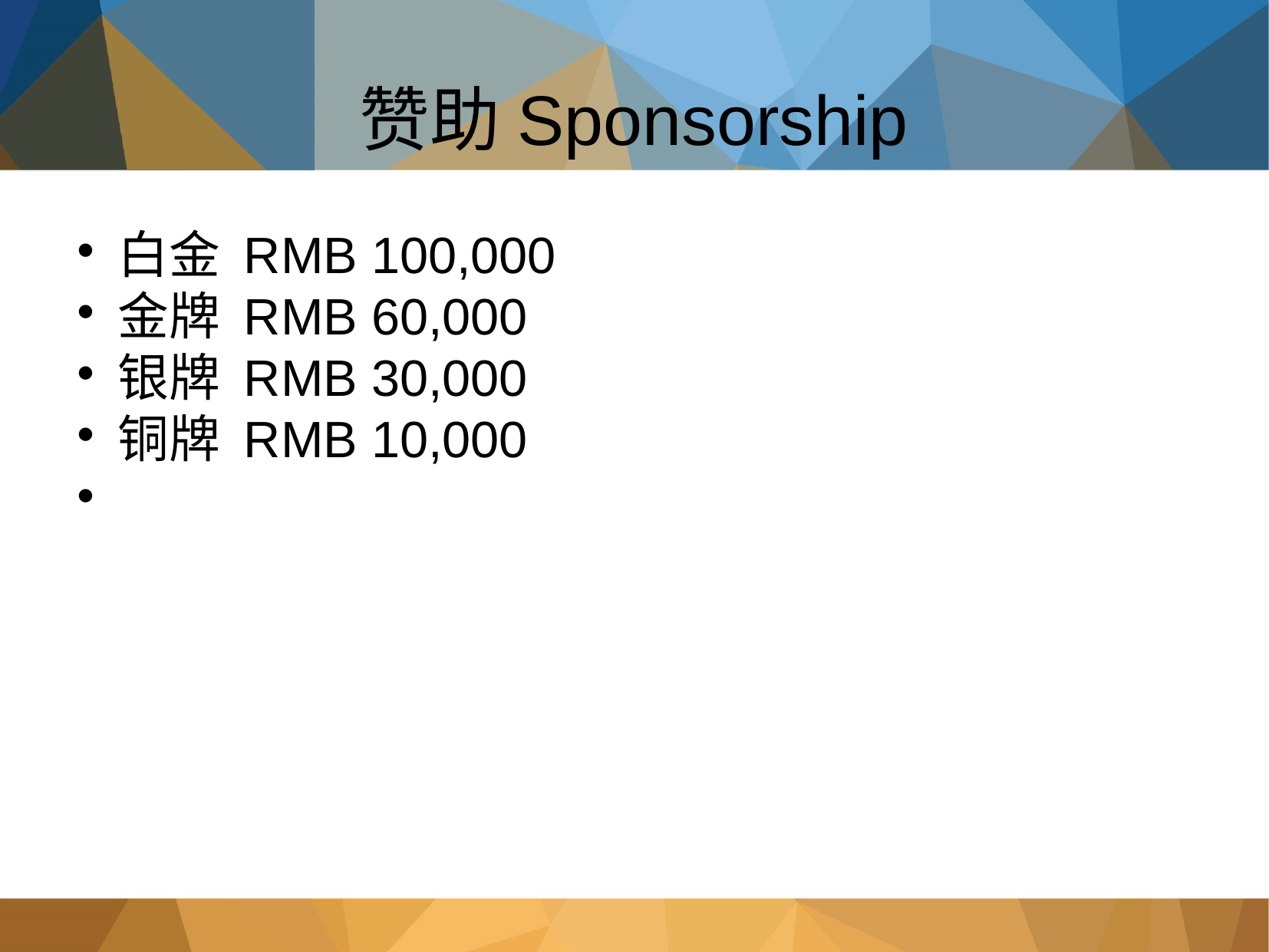

赞助Sponsorship
白金 RMB 100,000
金牌 RMB 60,000
银牌 RMB 30,000
铜牌 RMB 10,000